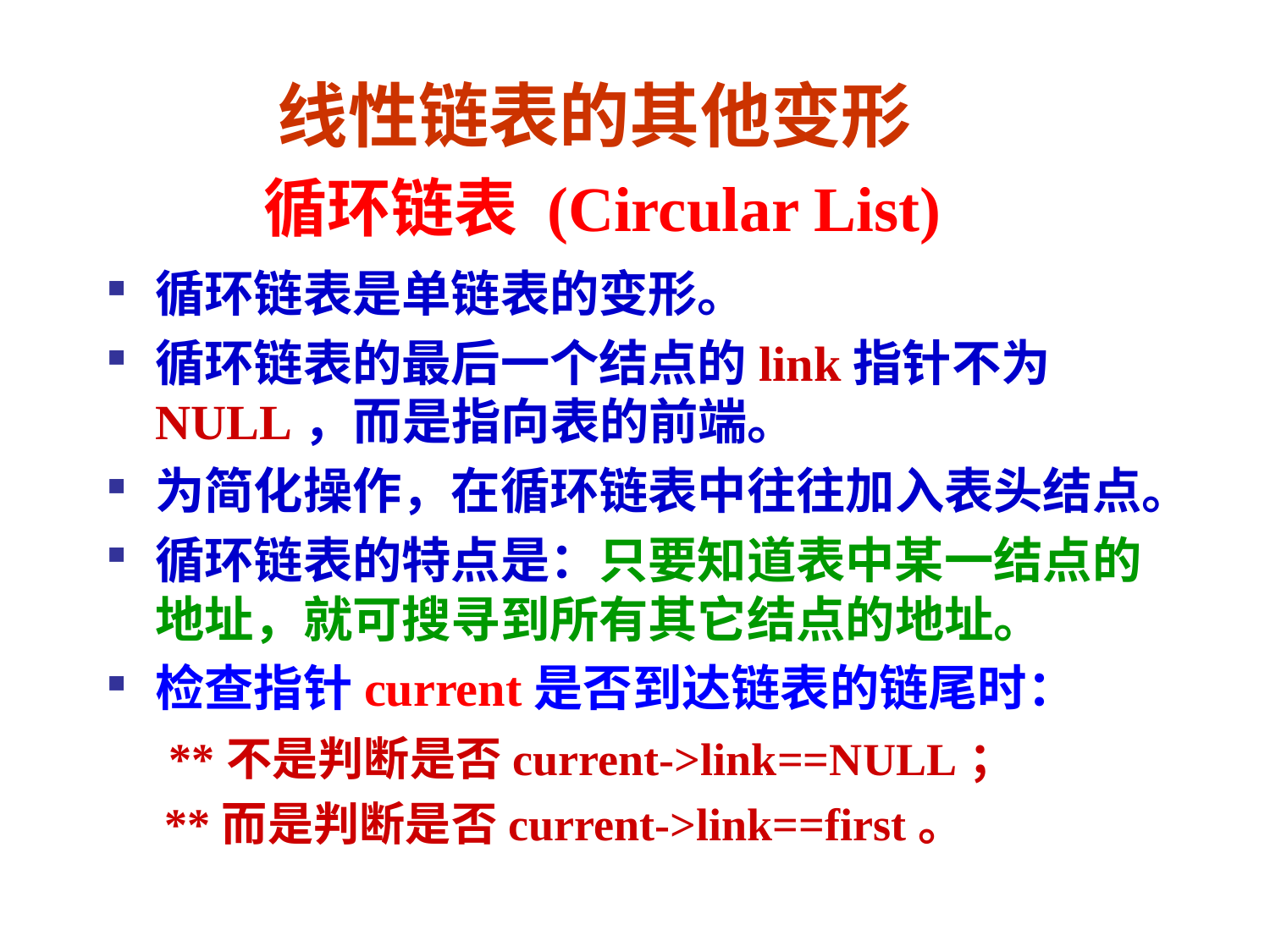

线性链表的其他变形
循环链表 (Circular List)
循环链表是单链表的变形。
循环链表的最后一个结点的link指针不为NULL，而是指向表的前端。
为简化操作，在循环链表中往往加入表头结点。
循环链表的特点是：只要知道表中某一结点的  地址，就可搜寻到所有其它结点的地址。
检查指针current是否到达链表的链尾时：
     **不是判断是否current->link==NULL；
     **而是判断是否current->link==first。
135